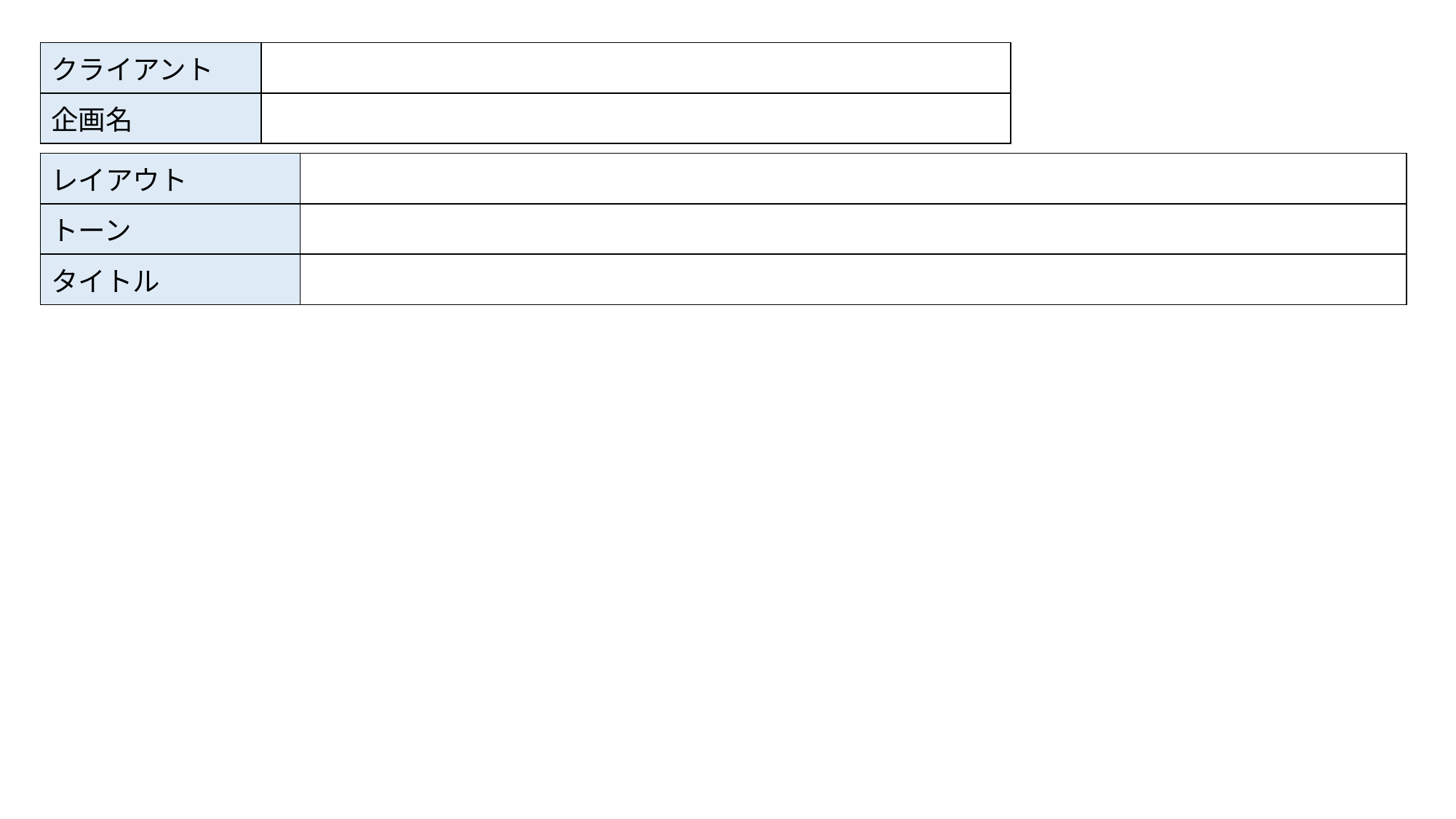

| クライアント |  |
| --- | --- |
| 企画名 |  |
| レイアウト |  |
| --- | --- |
| トーン |  |
| タイトル |  |